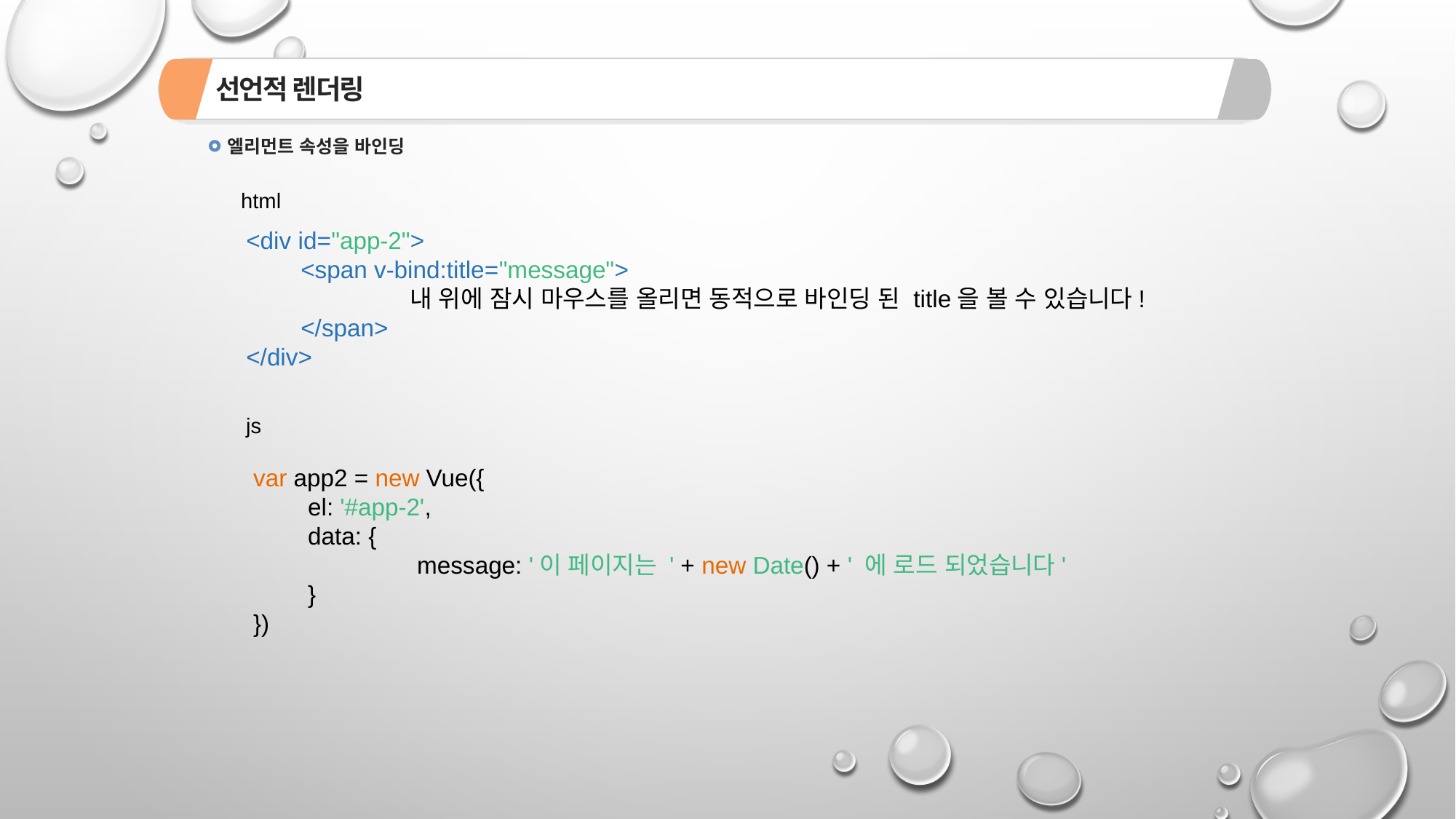

선언적 렌더링
엘리먼트 속성을 바인딩

html
<div id="app-2">
<span v-bind:title="message">
	내 위에 잠시 마우스를 올리면 동적으로 바인딩 된 title을 볼 수 있습니다!
</span>
</div>
js
var app2 = new Vue({
el: '#app-2',
data: {
	message: '이 페이지는 ' + new Date() + ' 에 로드 되었습니다'
}
})